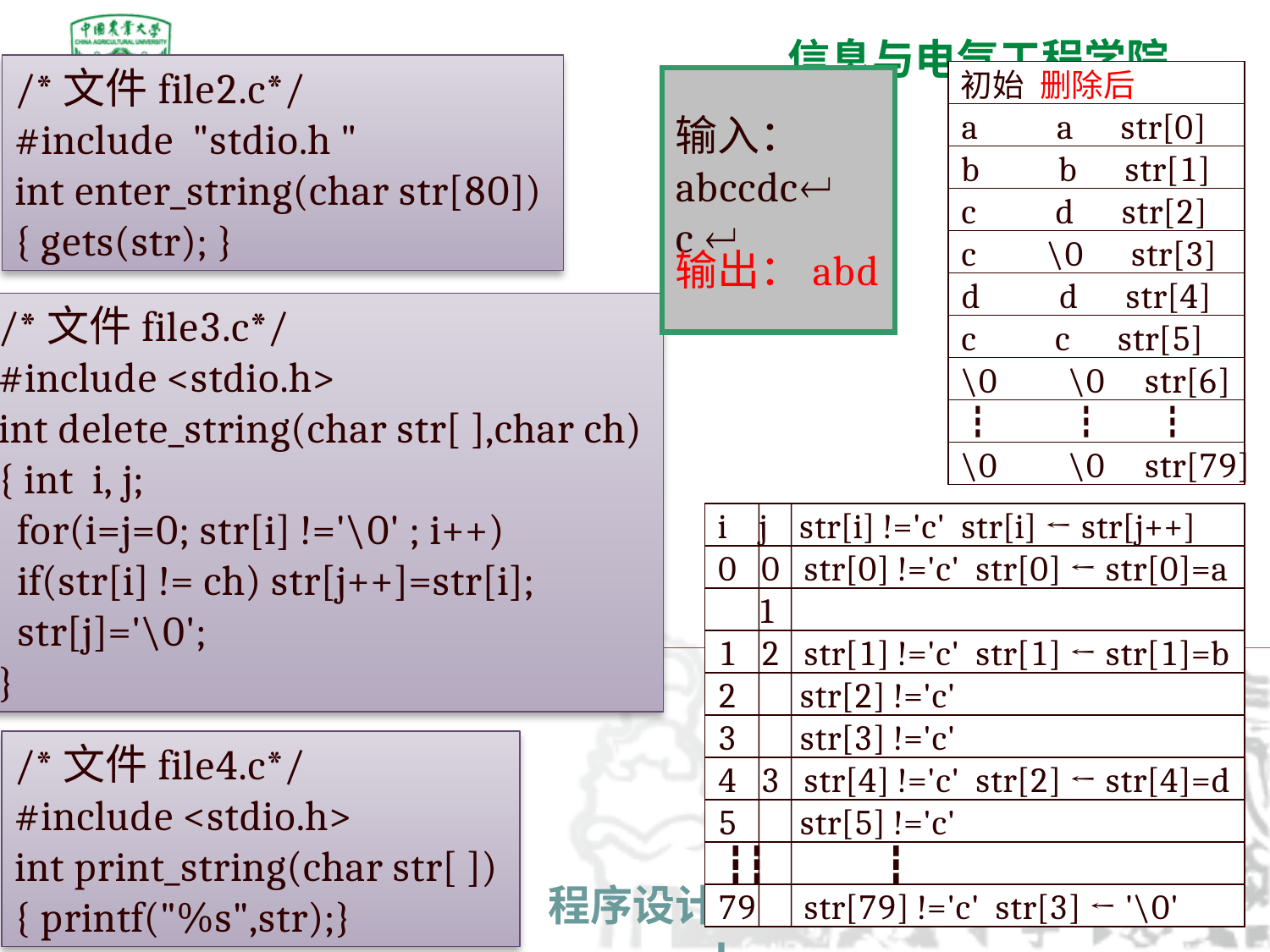

/*文件file2.c*/
#include  "stdio.h "
int enter_string(char str[80])
{ gets(str); }
初始  删除后
a          a      str[0]
b          b      str[1]
c          d      str[2]
c         \0      str[3]
d          d      str[4]
c          c      str[5]
\0         \0     str[6]
┇　　 ┇ 　 ┇
\0         \0     str[79]
输入：
abccdc↵
c ↵
输出：abd
/*文件file3.c*/
#include <stdio.h>
int delete_string(char str[ ],char ch)
{ int  i, j;
  for(i=j=0; str[i] !='\0' ; i++)
  if(str[i] != ch) str[j++]=str[i];
  str[j]='\0';
}
i    j    str[i] !='c'  str[i] ← str[j++]
0   0   str[0] !='c'  str[0] ← str[0]=a
     1
1   2   str[1] !='c'  str[1] ← str[1]=b
2        str[2] !='c'
3        str[3] !='c'
4   3   str[4] !='c'  str[2] ← str[4]=d
5        str[5] !='c'
 ┇┇               ┇
79      str[79] !='c'  str[3] ← '\0'

/*文件file4.c*/
#include <stdio.h>
int print_string(char str[ ])
{ printf("%s",str);}
<
>